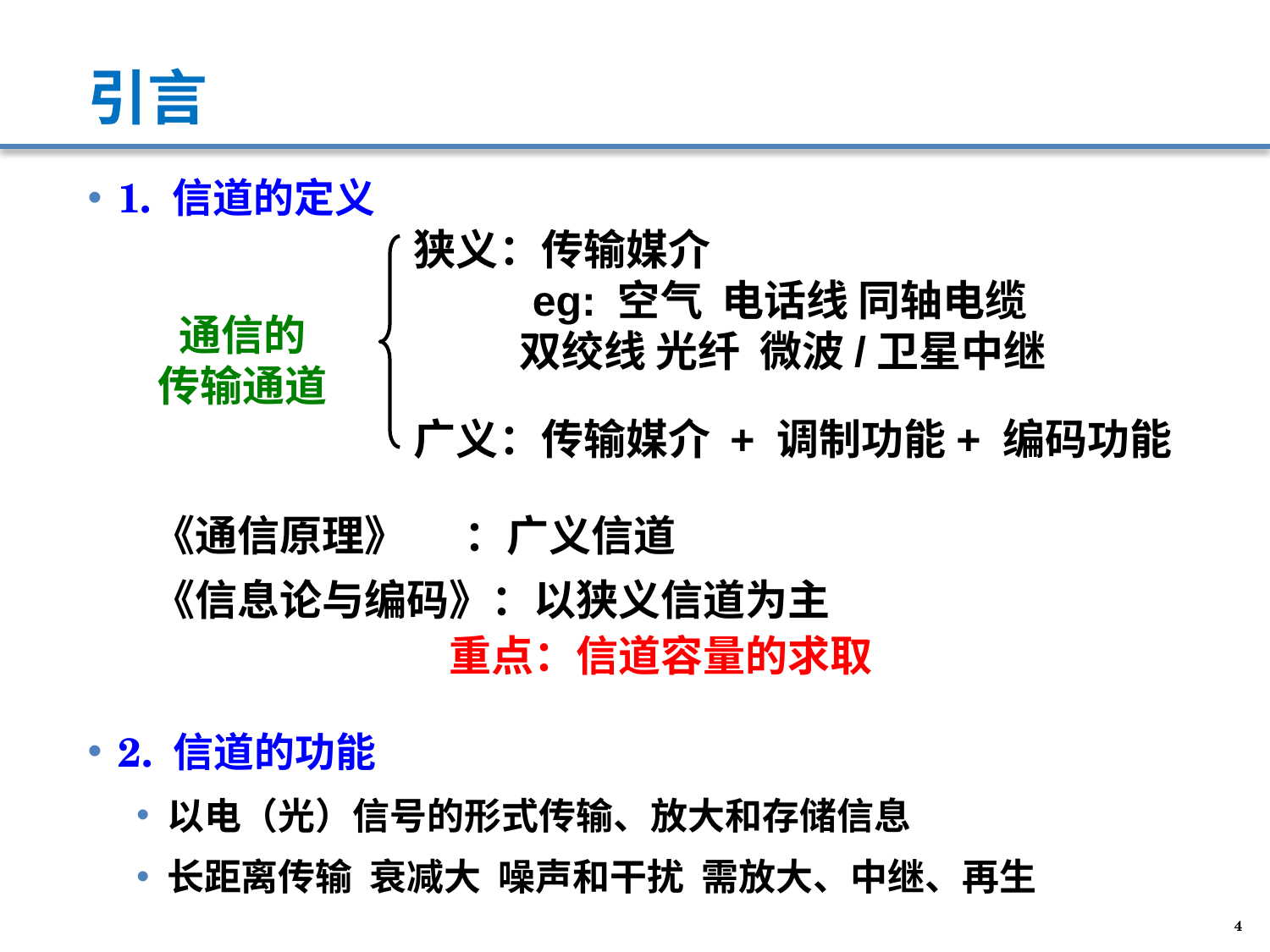

# 引言
1. 信道的定义

2. 信道的功能
以电（光）信号的形式传输、放大和存储信息
长距离传输  衰减大  噪声和干扰  需放大、中继、再生
狭义：传输媒介
          eg: 空气  电话线 同轴电缆
          双绞线 光纤  微波/卫星中继

通信的
传输通道
广义：传输媒介 + 调制功能+ 编码功能
《通信原理》      ：广义信道
《信息论与编码》：以狭义信道为主
                              重点：信道容量的求取
4